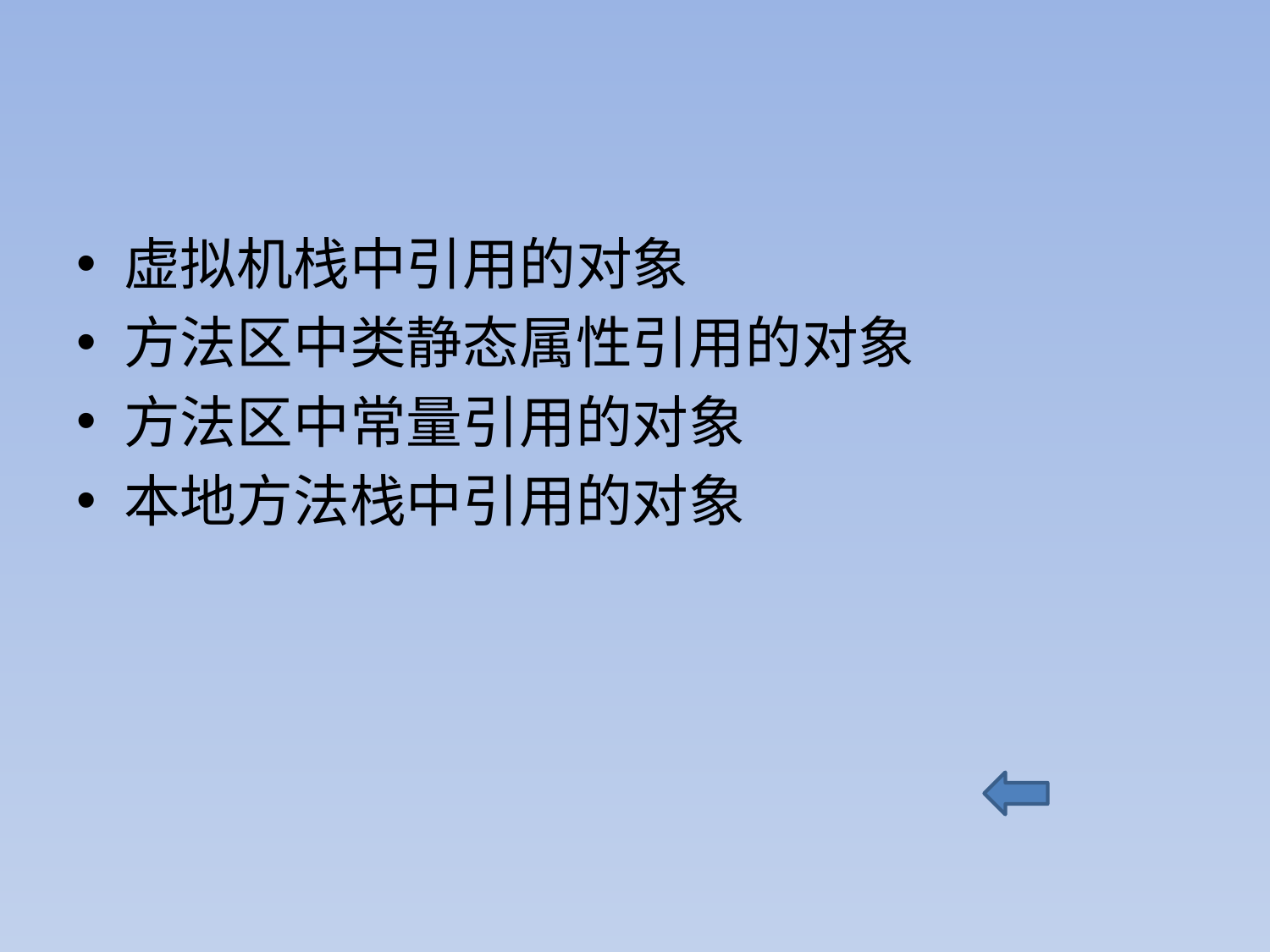

#
虚拟机栈中引用的对象
方法区中类静态属性引用的对象
方法区中常量引用的对象
本地方法栈中引用的对象